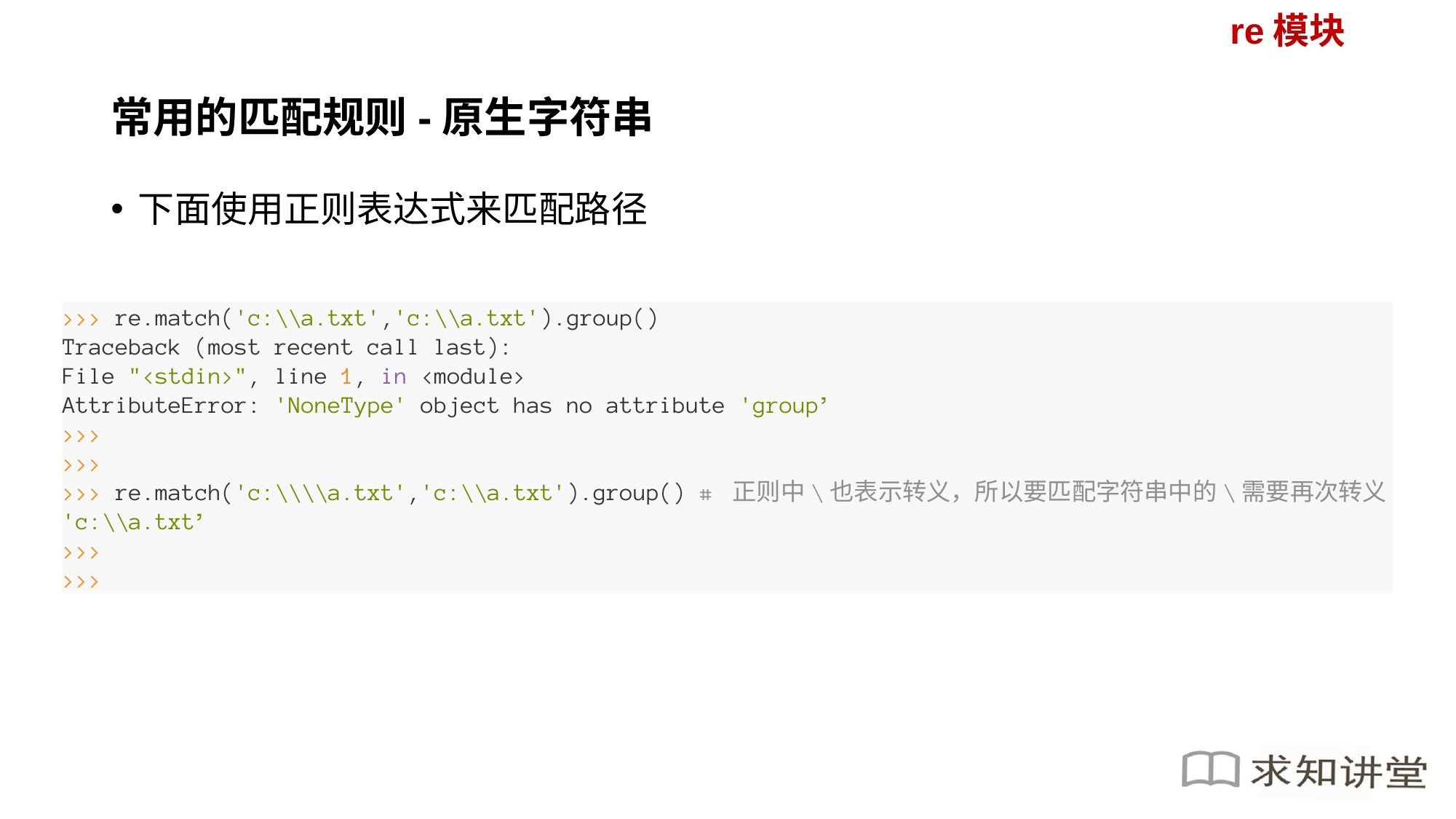

re模块
# 常用的匹配规则-原生字符串
下面使用正则表达式来匹配路径

>>> re.match('c:\\a.txt','c:\\a.txt').group()
Traceback (most recent call last):
File "<stdin>", line 1, in <module>
AttributeError: 'NoneType' object has no attribute 'group’
>>>
>>>
>>> re.match('c:\\\\a.txt','c:\\a.txt').group() # 正则中\也表示转义，所以要匹配字符串中的\需要再次转义
'c:\\a.txt’
>>>
>>>